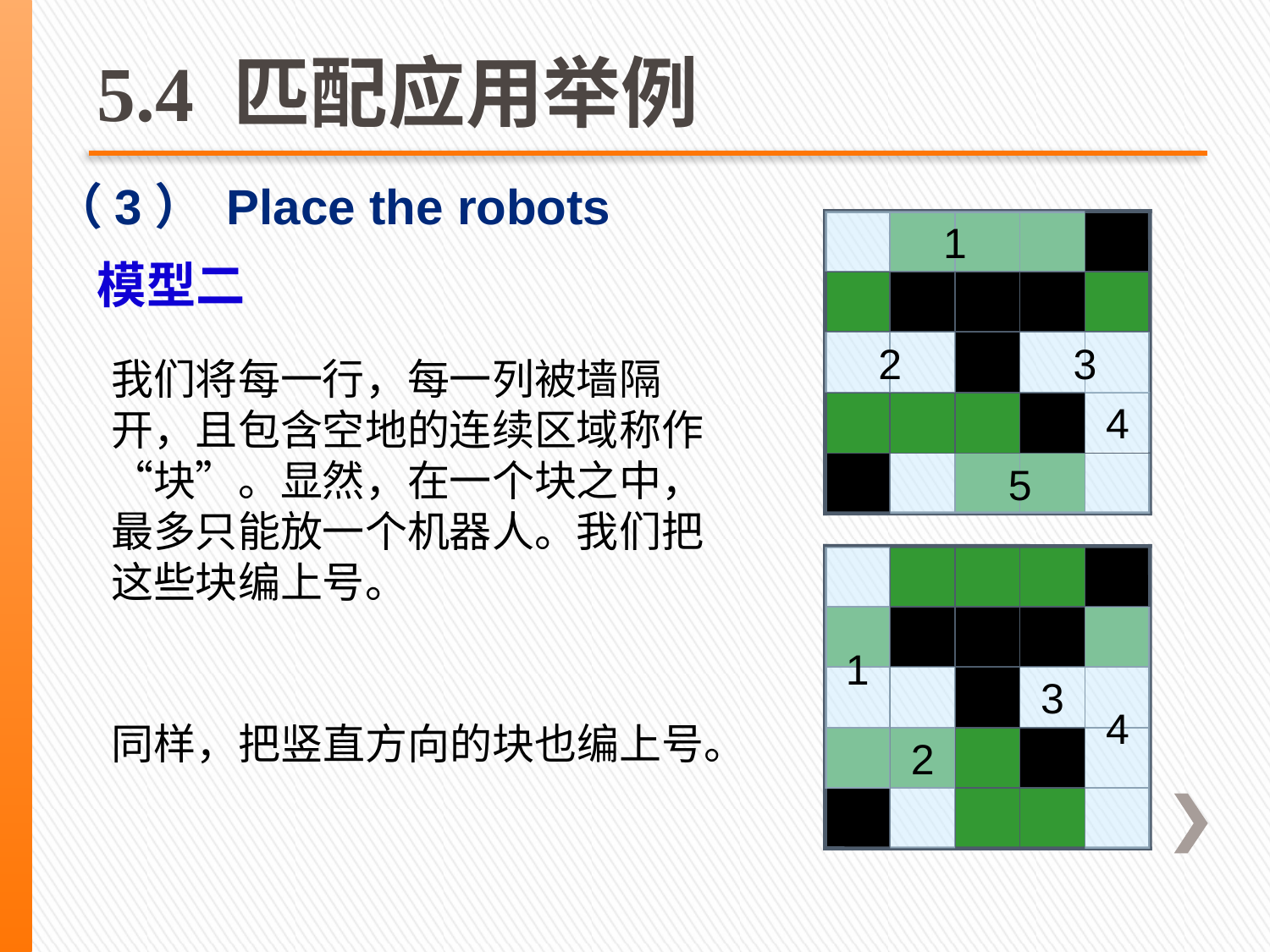

# 5.4 匹配应用举例
（3） Place the robots

1
模型二
2
3
我们将每一行，每一列被墙隔开，且包含空地的连续区域称作“块”。显然，在一个块之中，最多只能放一个机器人。我们把这些块编上号。
4
5

1
4
2
3
同样，把竖直方向的块也编上号。